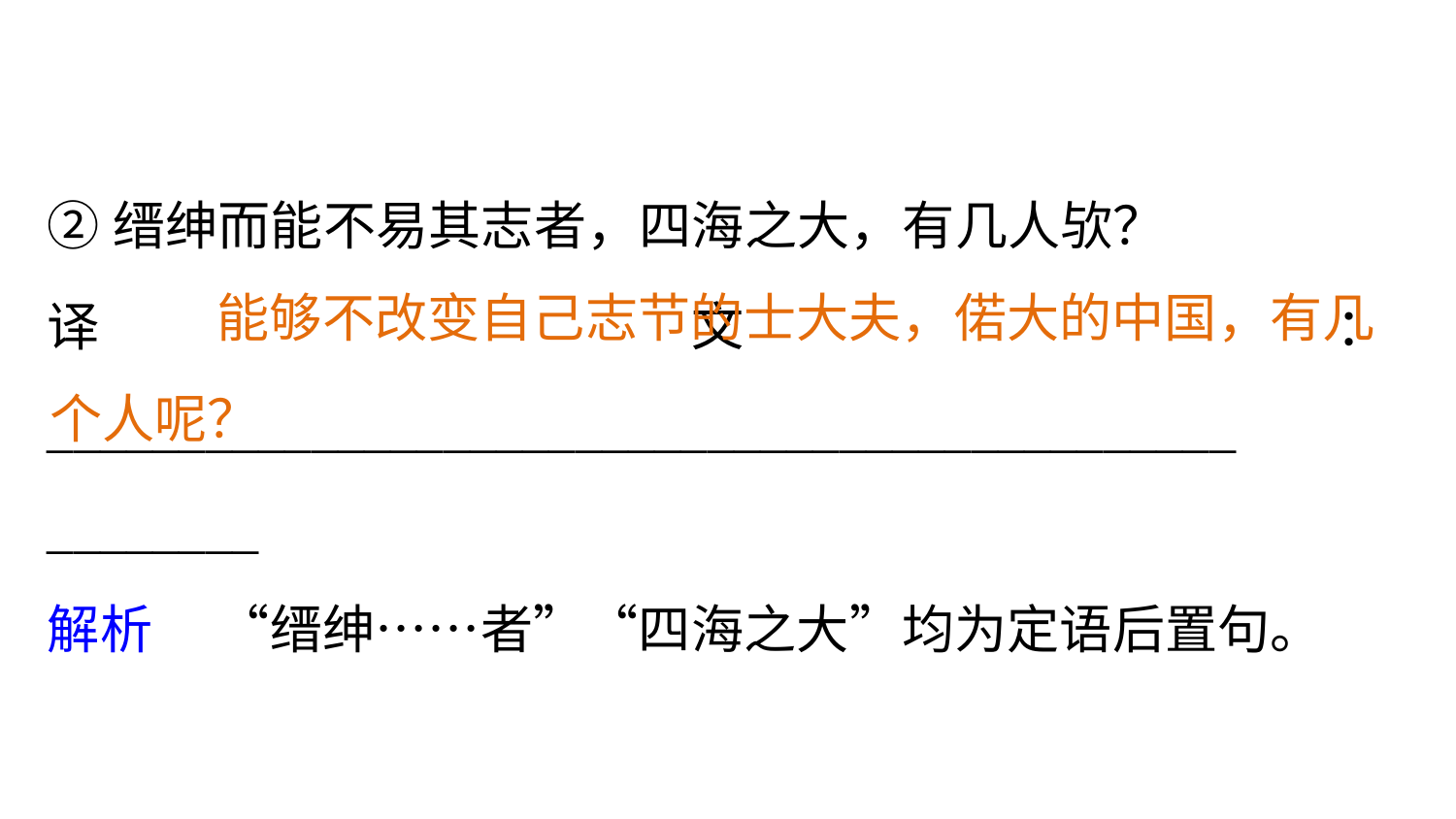

②缙绅而能不易其志者，四海之大，有几人欤？
译文：_____________________________________________
________
解析　 “缙绅……者”“四海之大”均为定语后置句。
             能够不改变自己志节的士大夫，偌大的中国，有几个人呢？